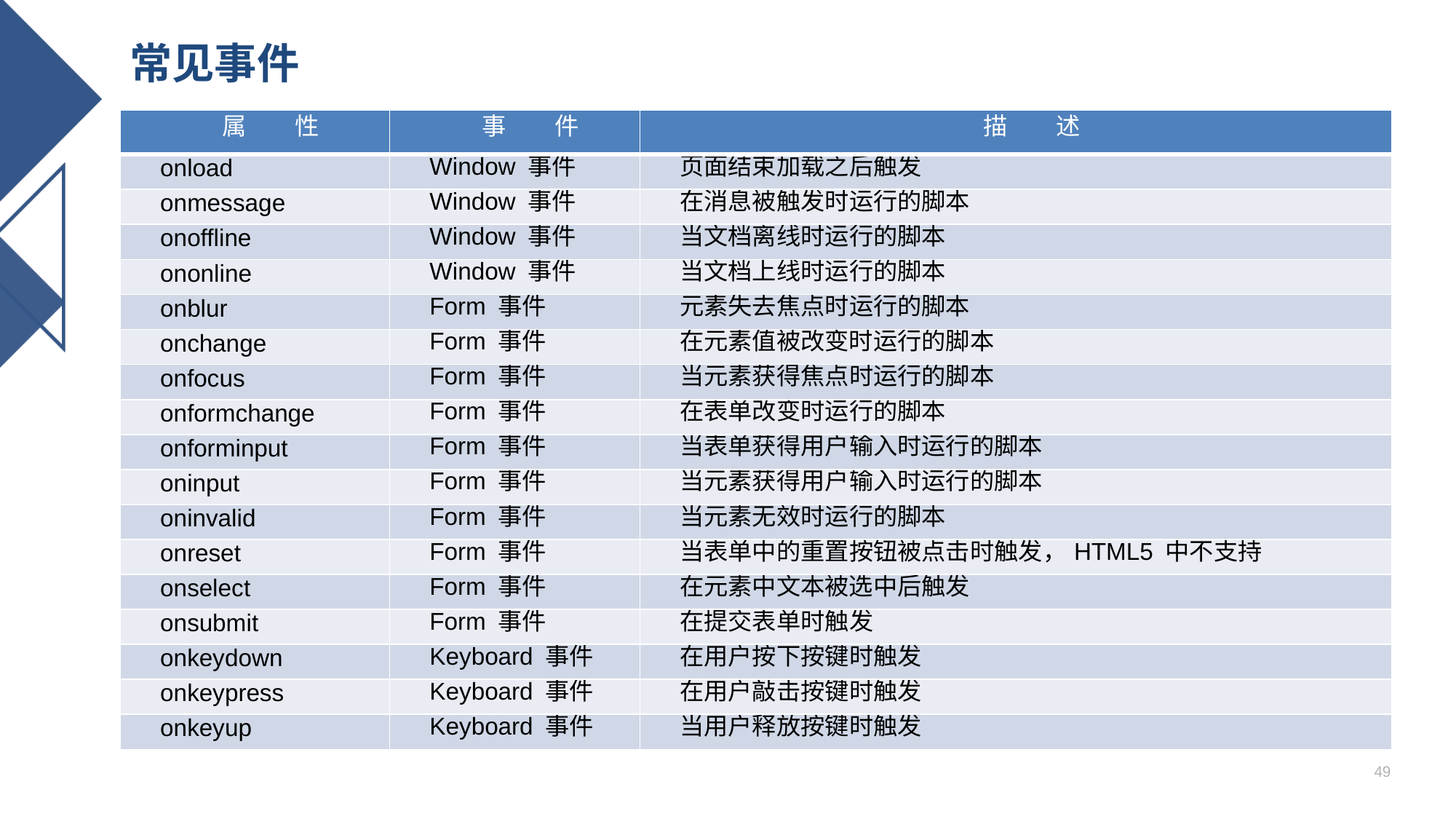

# 常见事件
| 属　　性 | 事　　件 | 描　　述 |
| --- | --- | --- |
| onload | Window 事件 | 页面结束加载之后触发 |
| onmessage | Window 事件 | 在消息被触发时运行的脚本 |
| onoffline | Window 事件 | 当文档离线时运行的脚本 |
| ononline | Window 事件 | 当文档上线时运行的脚本 |
| onblur | Form 事件 | 元素失去焦点时运行的脚本 |
| onchange | Form 事件 | 在元素值被改变时运行的脚本 |
| onfocus | Form 事件 | 当元素获得焦点时运行的脚本 |
| onformchange | Form 事件 | 在表单改变时运行的脚本 |
| onforminput | Form 事件 | 当表单获得用户输入时运行的脚本 |
| oninput | Form 事件 | 当元素获得用户输入时运行的脚本 |
| oninvalid | Form 事件 | 当元素无效时运行的脚本 |
| onreset | Form 事件 | 当表单中的重置按钮被点击时触发，HTML5 中不支持 |
| onselect | Form 事件 | 在元素中文本被选中后触发 |
| onsubmit | Form 事件 | 在提交表单时触发 |
| onkeydown | Keyboard 事件 | 在用户按下按键时触发 |
| onkeypress | Keyboard 事件 | 在用户敲击按键时触发 |
| onkeyup | Keyboard 事件 | 当用户释放按键时触发 |
49